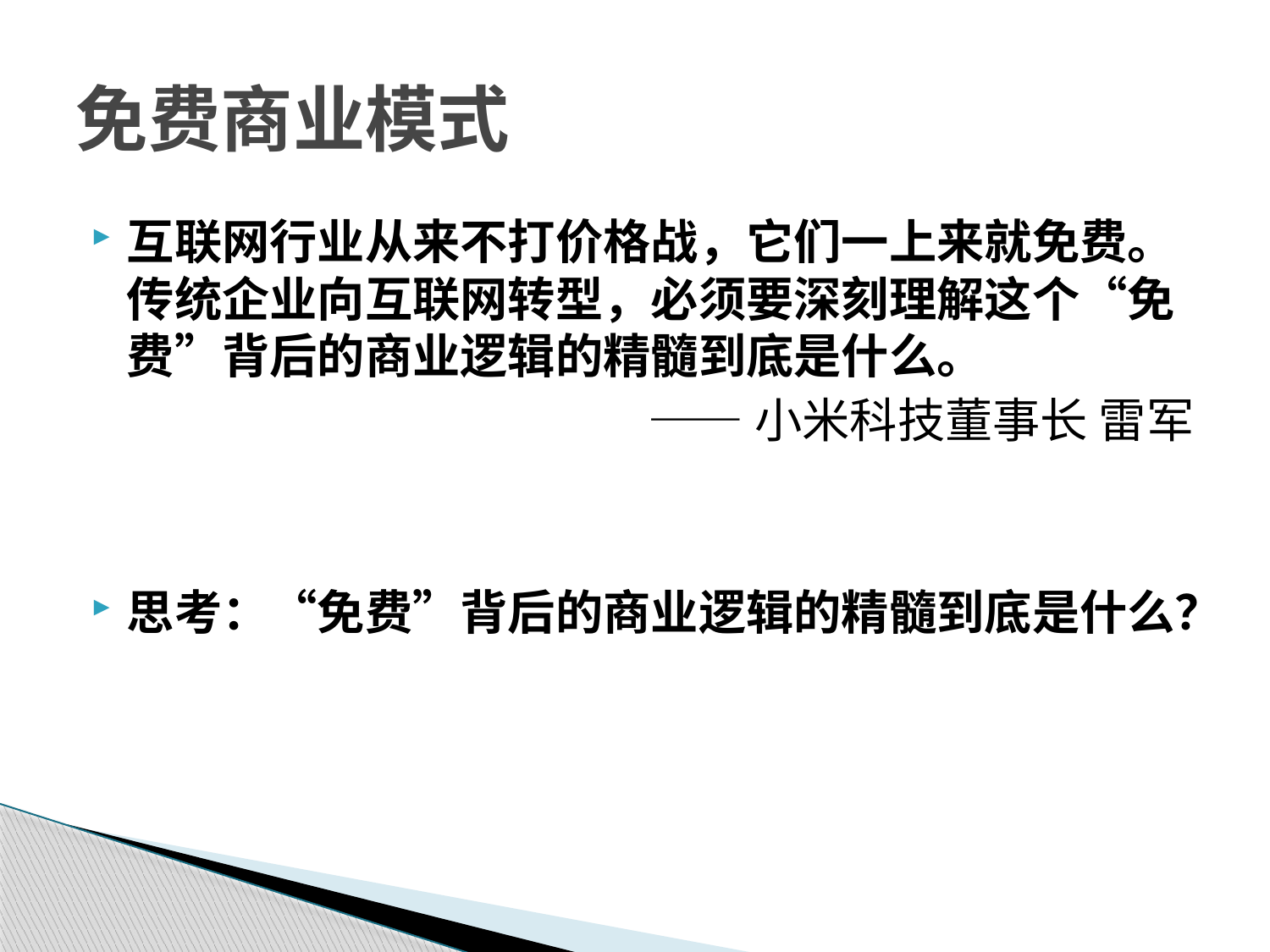

# 免费商业模式
互联网行业从来不打价格战，它们一上来就免费。传统企业向互联网转型，必须要深刻理解这个“免费”背后的商业逻辑的精髓到底是什么。
——小米科技董事长 雷军

思考：“免费”背后的商业逻辑的精髓到底是什么？